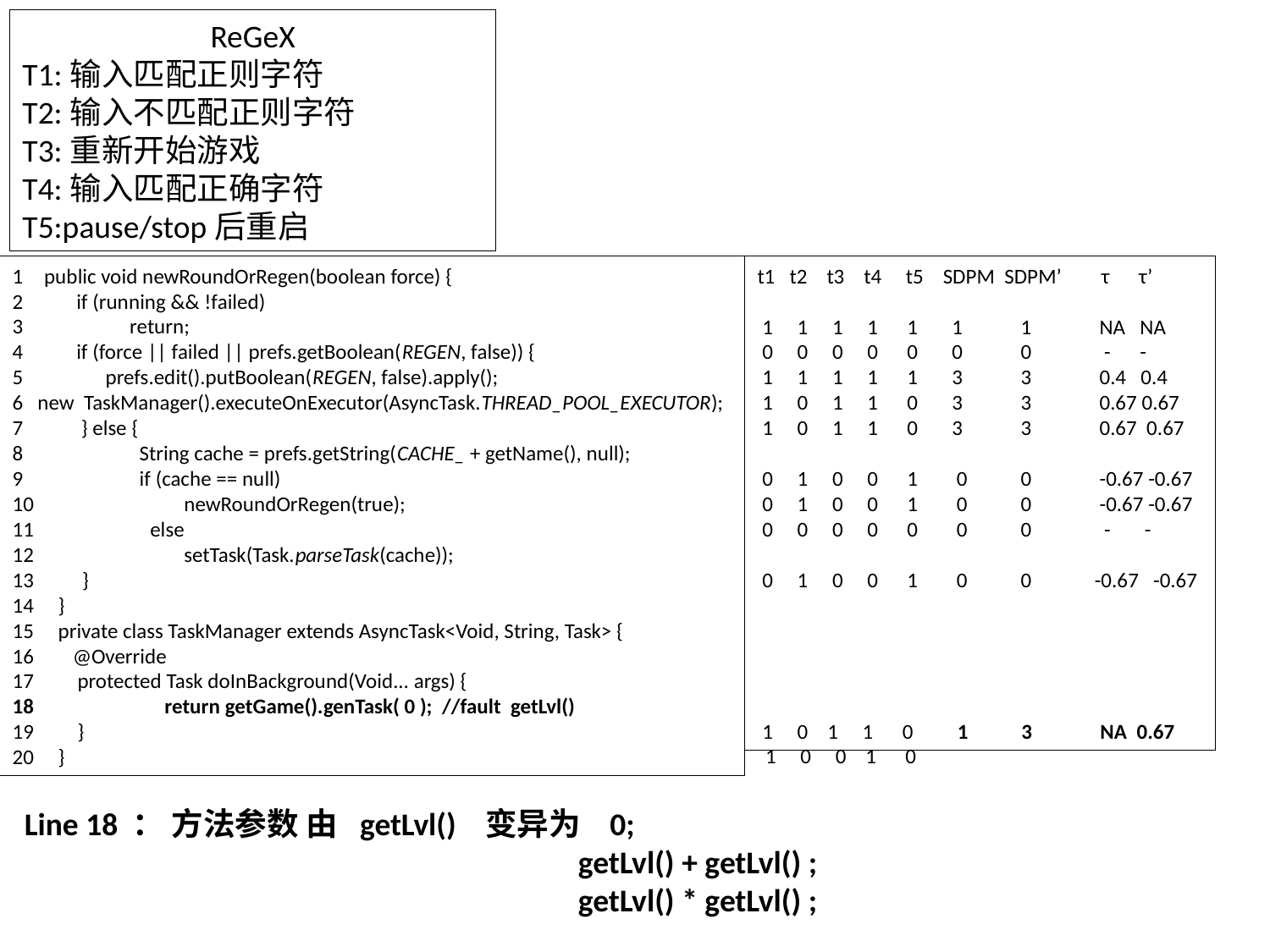

ReGeX
T1:输入匹配正则字符
T2:输入不匹配正则字符
T3:重新开始游戏
T4:输入匹配正确字符
T5:pause/stop后重启
public void newRoundOrRegen(boolean force) {
2           if (running && !failed)
3                      return;
4           if (force || failed || prefs.getBoolean(REGEN, false)) {
5                 prefs.edit().putBoolean(REGEN, false).apply();
6   new  TaskManager().executeOnExecutor(AsyncTask.THREAD_POOL_EXECUTOR);
7            } else {
8                        String cache = prefs.getString(CACHE_ + getName(), null);
9                        if (cache == null)
10                               newRoundOrRegen(true);
11                        else
12                               setTask(Task.parseTask(cache));
13          }
14     }
15     private class TaskManager extends AsyncTask<Void, String, Task> {
16        @Override
17         protected Task doInBackground(Void... args) {
18                           return getGame().genTask( 0 );  //fault  getLvl()
19         }
20     }
t1   t2    t3    t4     t5    SDPM  SDPM’        τ      τ’
 1     1     1     1      1       1            1              NA   NA
 0     0     0     0      0       0            0               -      -
 1     1     1     1      1       3            3              0.4   0.4
 1     0     1     1      0       3            3              0.67 0.67
 1     0     1     1      0       3            3              0.67  0.67

 0     1     0     0      1        0           0              -0.67 -0.67
 0     1     0     0      1        0           0              -0.67 -0.67
 0     0     0     0      0        0           0               -       -

 0     1     0     0      1        0           0             -0.67   -0.67

 1     0    1     1      0         1           3              NA  0.67
 1     0     0    1      0
Line 18 ： 方法参数 由  getLvl()   变异为   0;
			                        getLvl() + getLvl() ;
			                        getLvl() * getLvl() ;